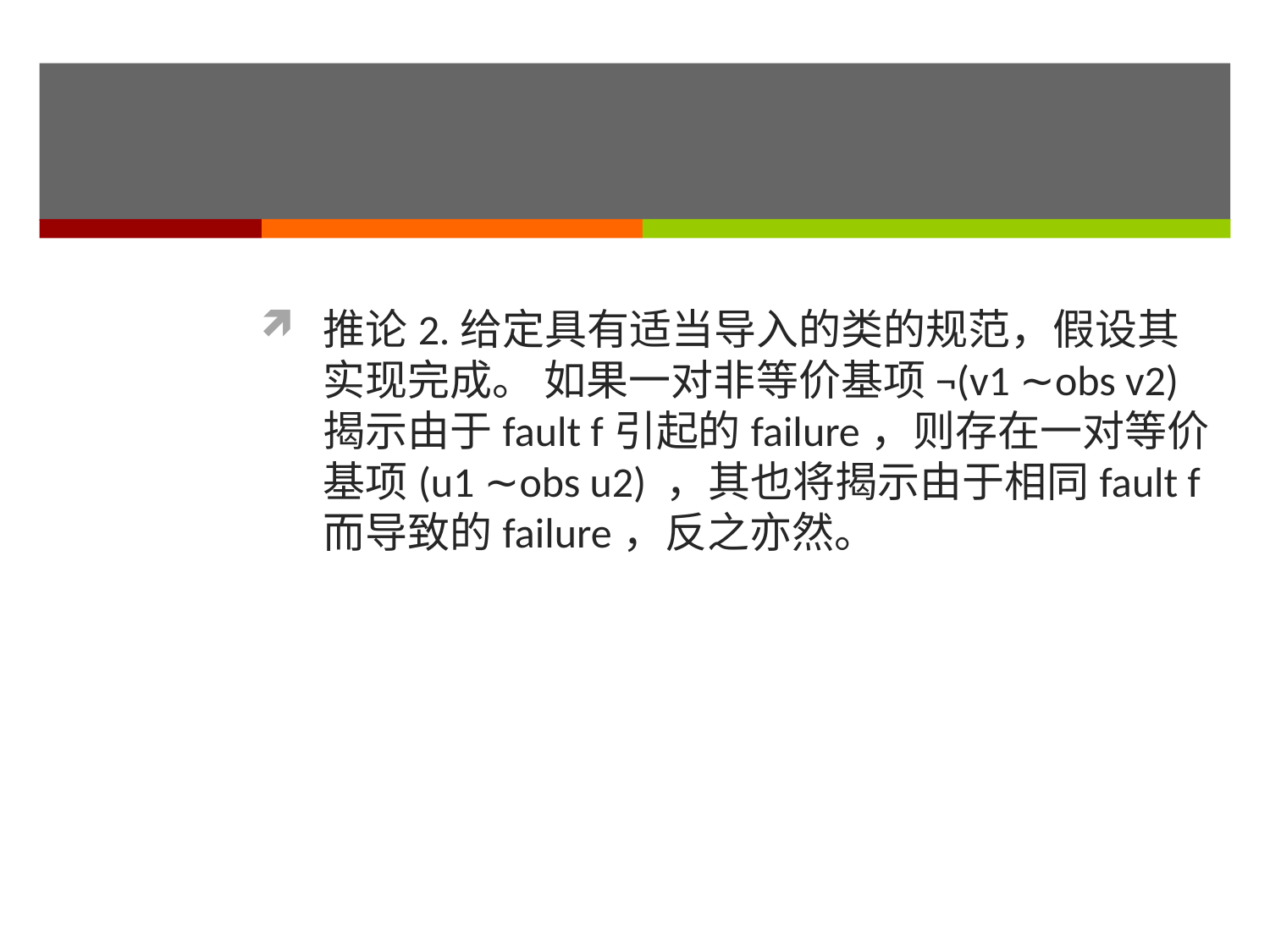

#
推论2.给定具有适当导入的类的规范，假设其实现完成。 如果一对非等价基项¬(v1 ∼obs v2) 揭示由于fault f引起的failure，则存在一对等价基项(u1 ∼obs u2) ，其也将揭示由于相同fault f而导致的failure，反之亦然。